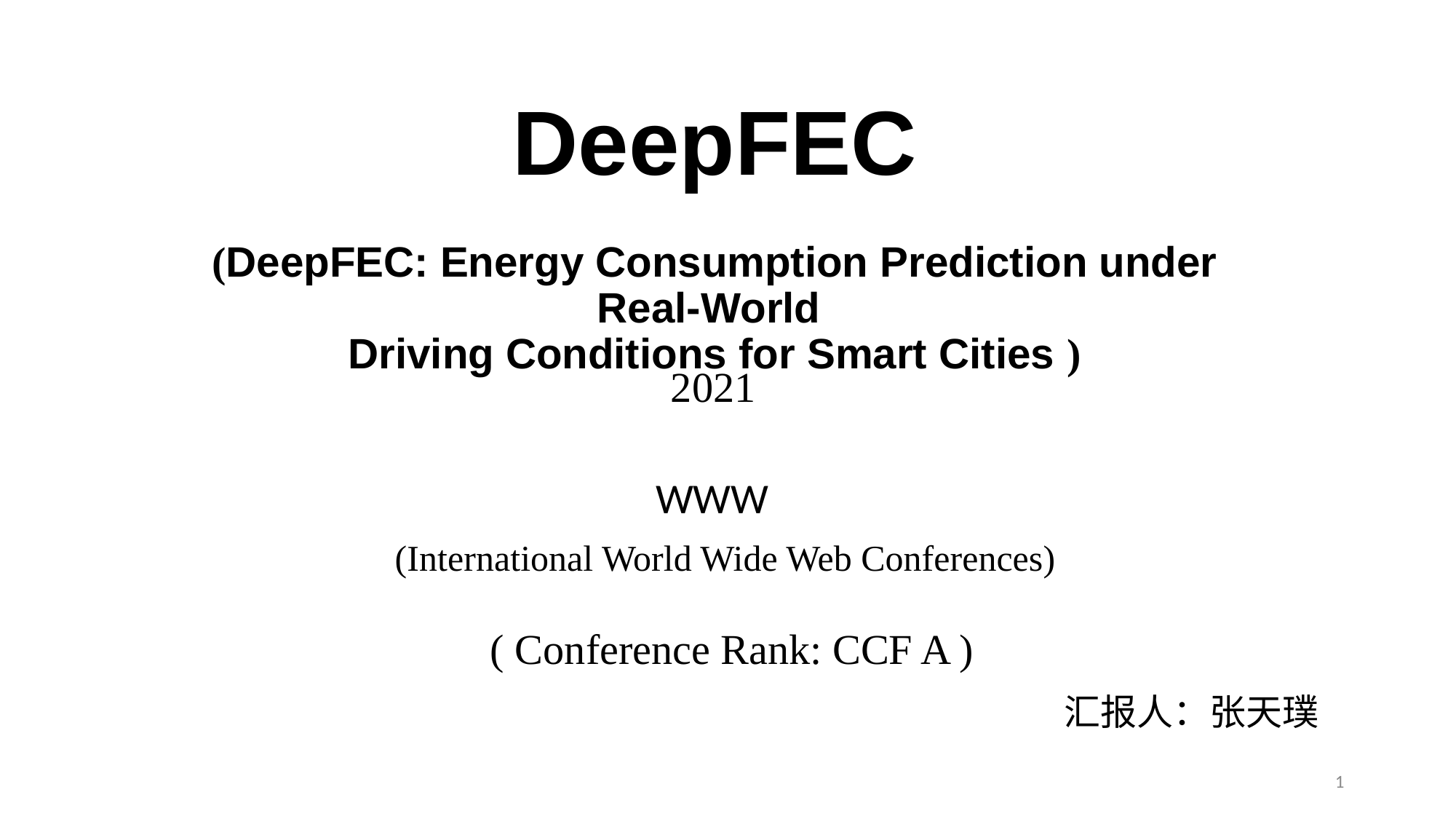

# DeepFEC (DeepFEC: Energy Consumption Prediction under Real-World Driving Conditions for Smart Cities )
2021
WWW
(International World Wide Web Conferences)
( Conference Rank: CCF A )
汇报人：张天璞
1